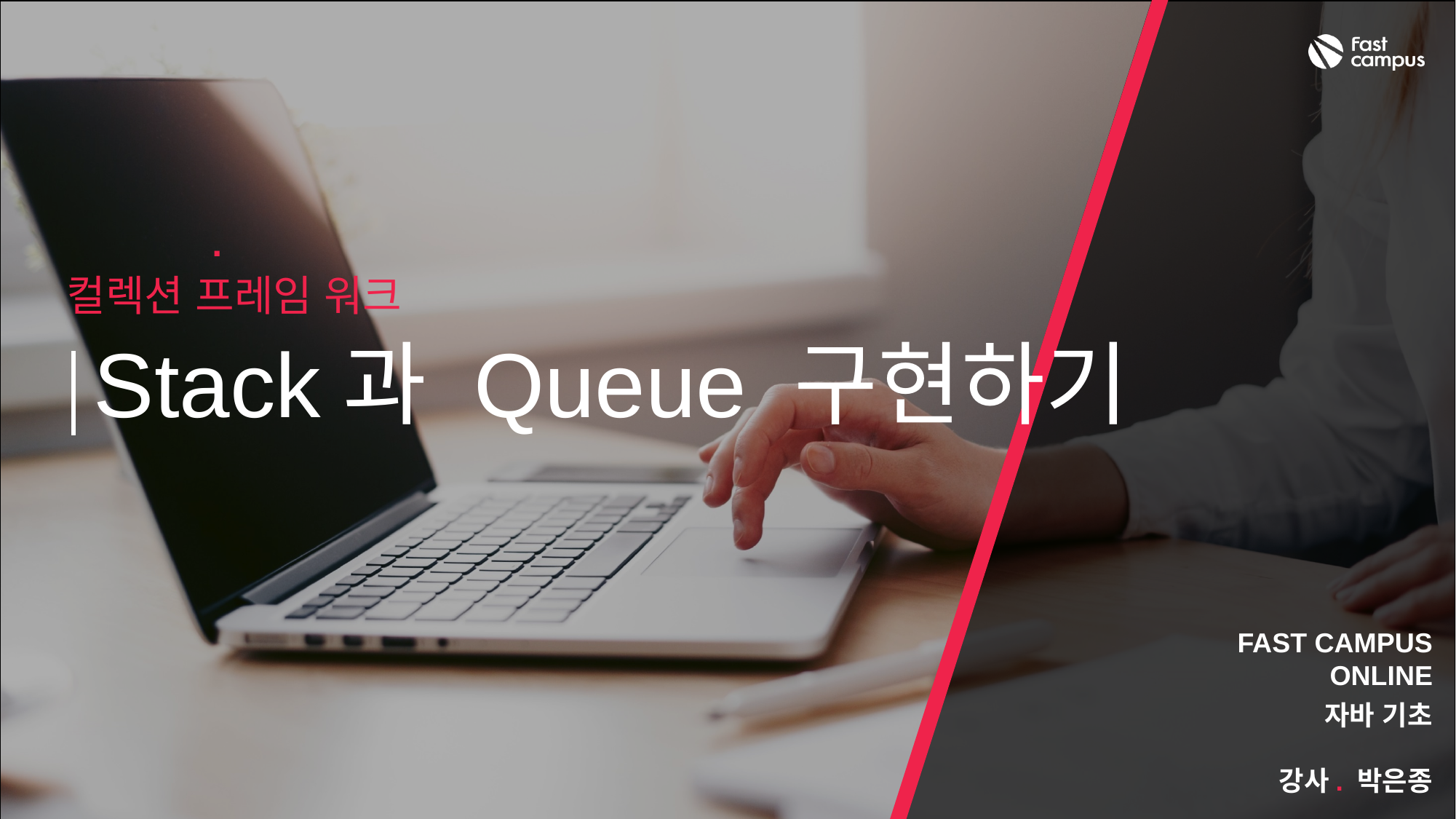

11
컬렉션 프레임 워크

Stack과 Queue 구현하기